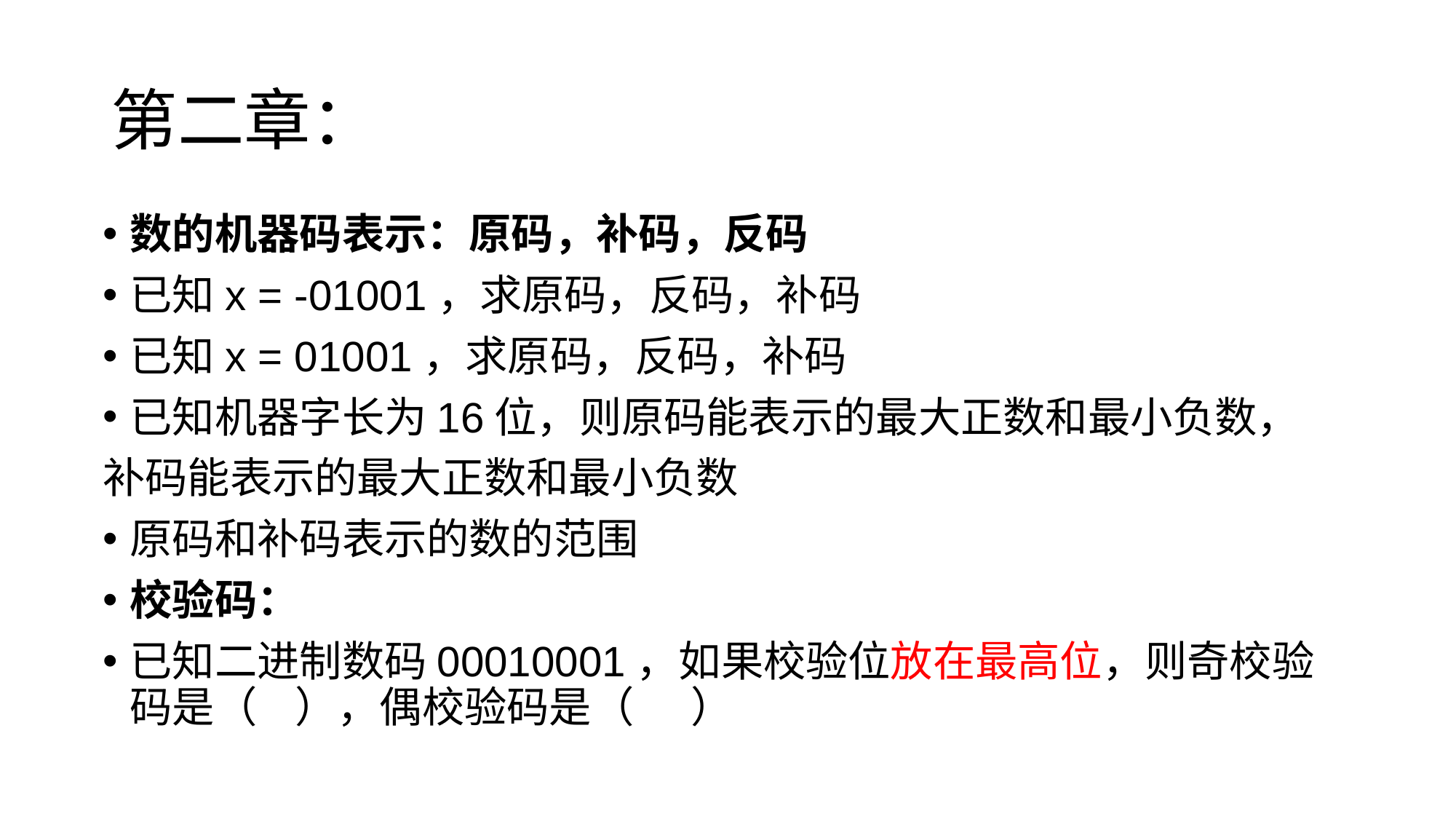

# 第二章：
数的机器码表示：原码，补码，反码
已知x = -01001，求原码，反码，补码
已知x = 01001，求原码，反码，补码
已知机器字长为16位，则原码能表示的最大正数和最小负数，
补码能表示的最大正数和最小负数
原码和补码表示的数的范围
校验码：
已知二进制数码00010001，如果校验位放在最高位，则奇校验码是（    ），偶校验码是（      ）